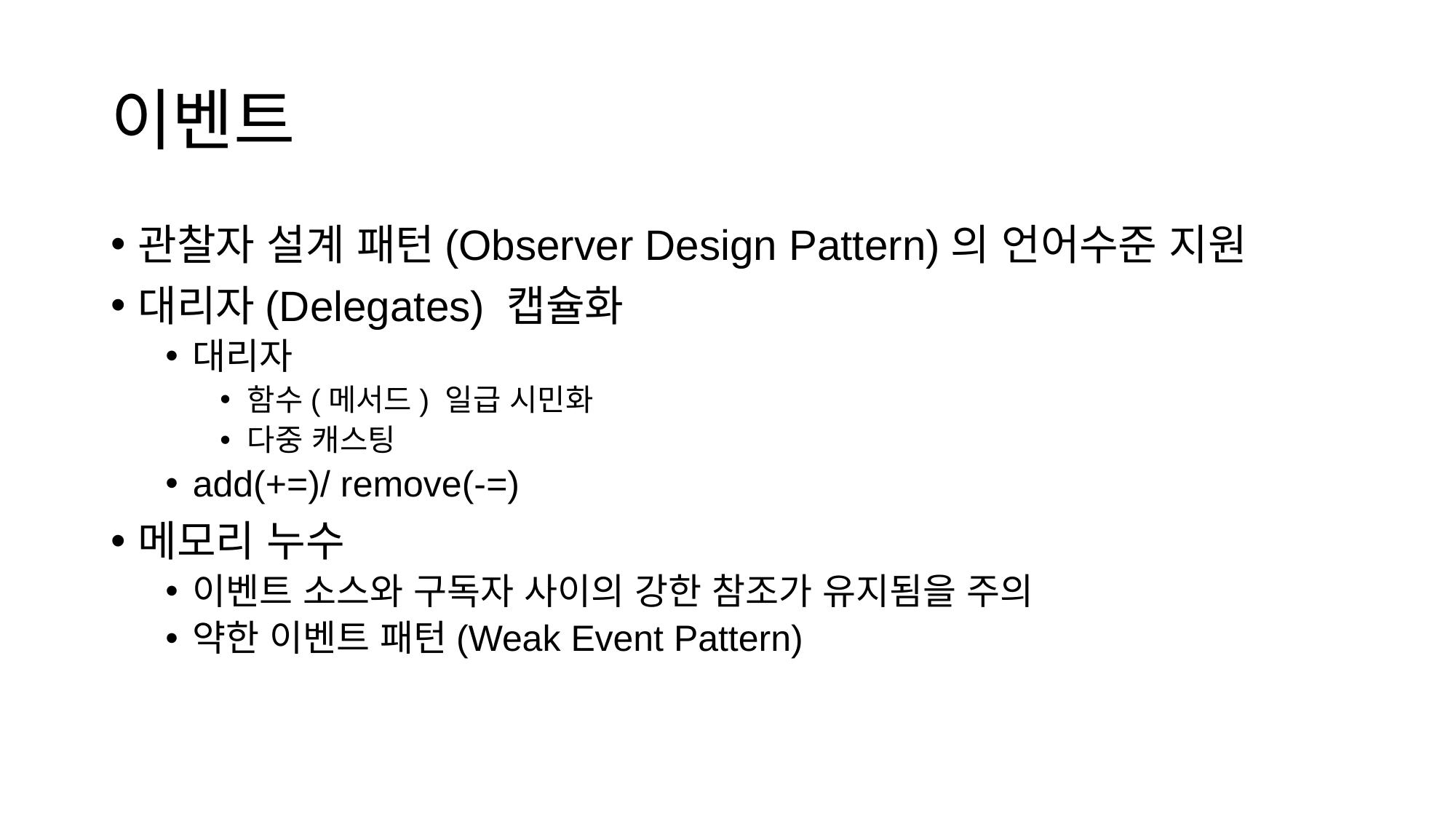

# 이벤트
관찰자 설계 패턴(Observer Design Pattern)의 언어수준 지원
대리자(Delegates) 캡슐화
대리자
함수(메서드) 일급 시민화
다중 캐스팅
add(+=)/ remove(-=)
메모리 누수
이벤트 소스와 구독자 사이의 강한 참조가 유지됨을 주의
약한 이벤트 패턴(Weak Event Pattern)